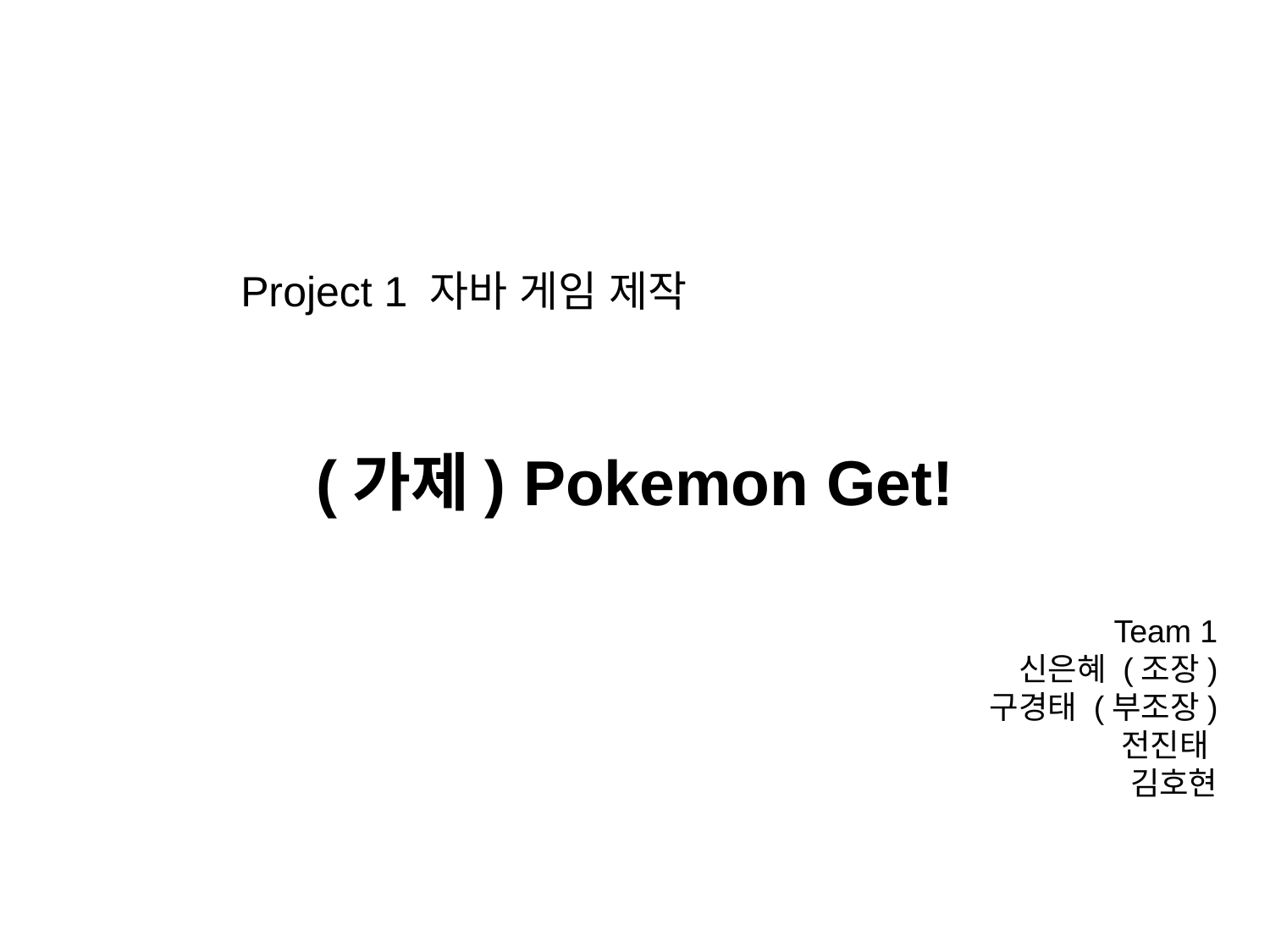

Project 1 자바 게임 제작
(가제) Pokemon Get!
Team 1
신은혜 (조장)
구경태 (부조장)
전진태
김호현